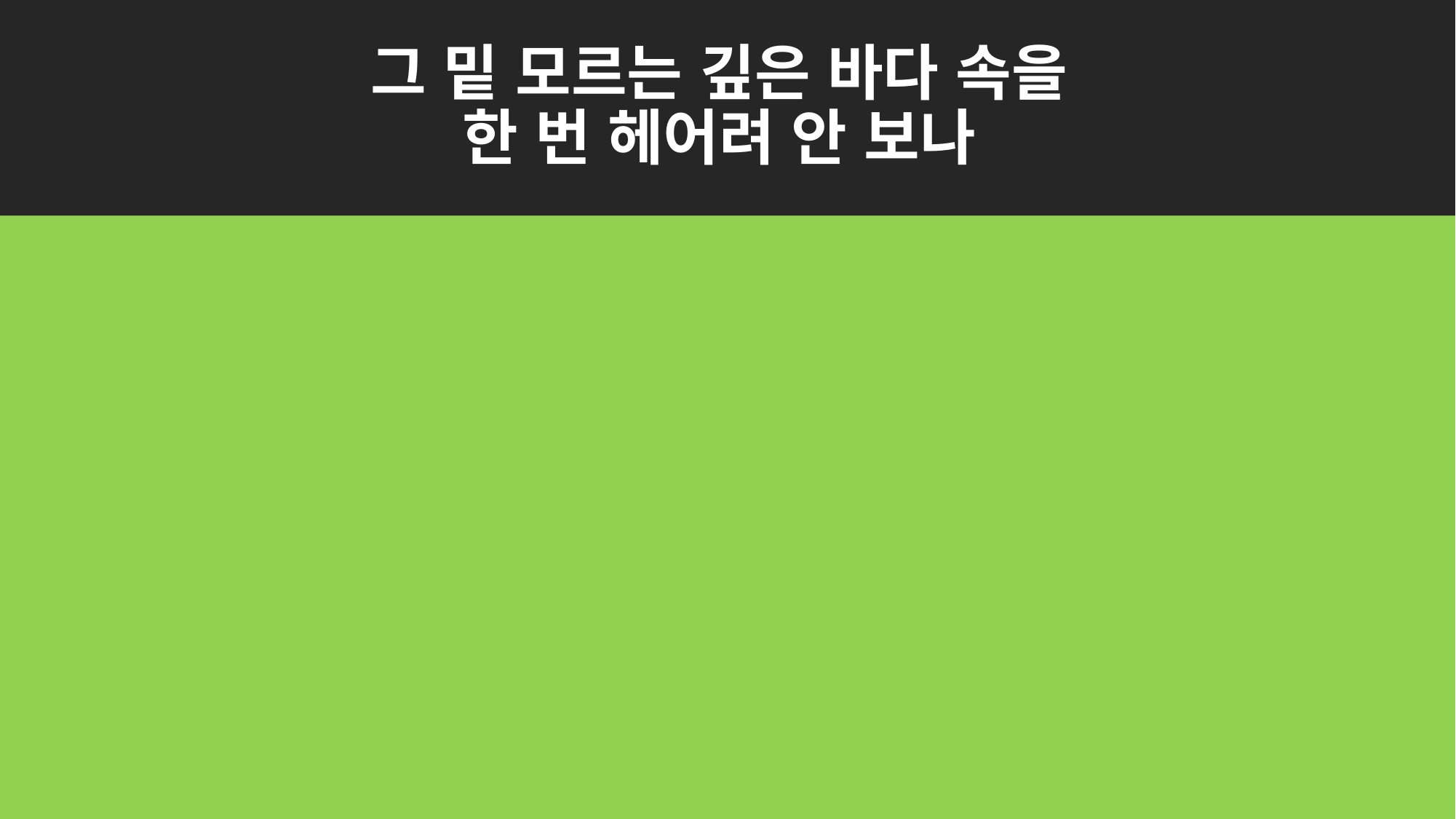

# 그 밑 모르는 깊은 바다 속을 한 번 헤어려 안 보나